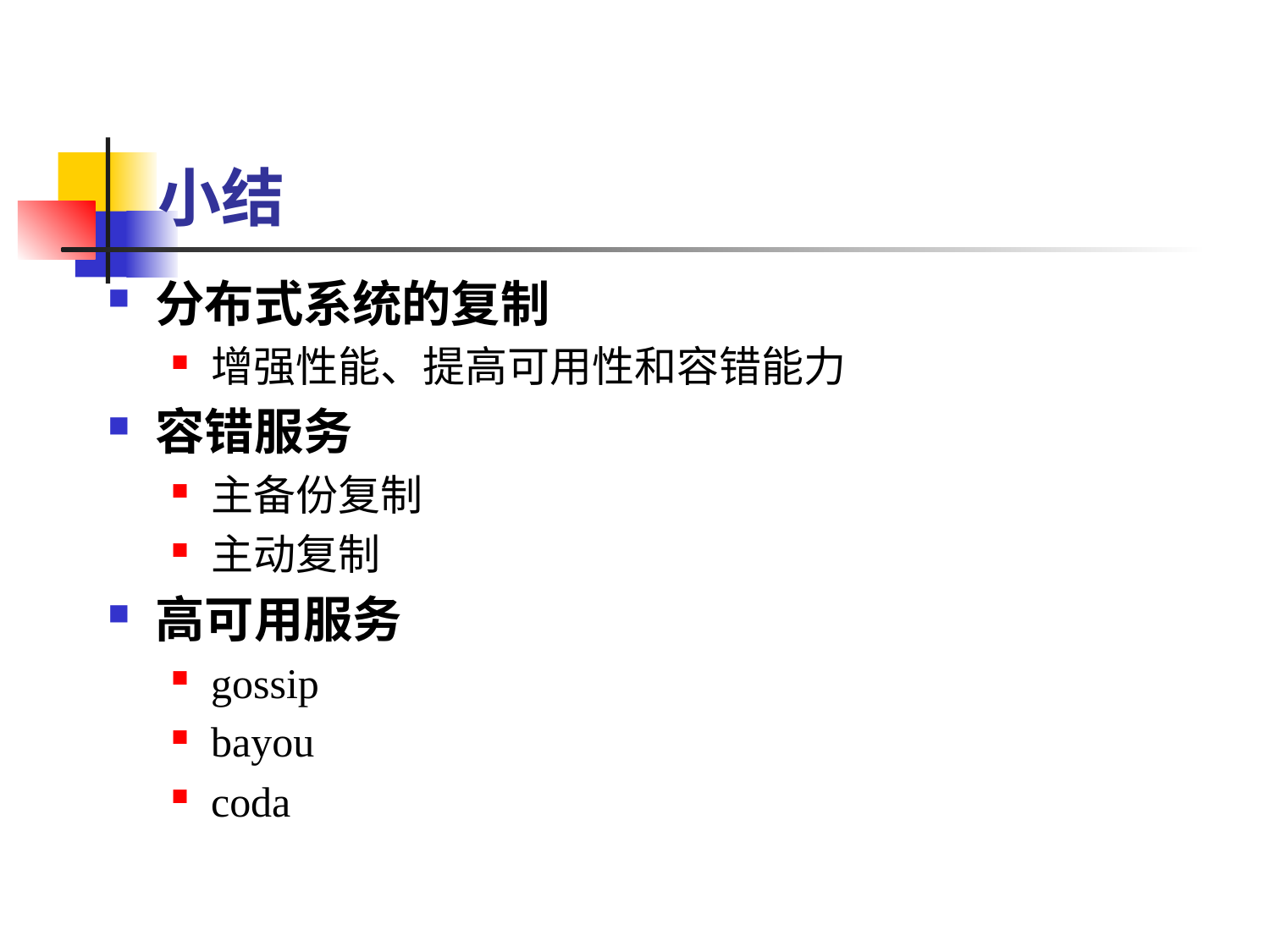

# 小结
分布式系统的复制
增强性能、提高可用性和容错能力
容错服务
主备份复制
主动复制
高可用服务
gossip
bayou
coda